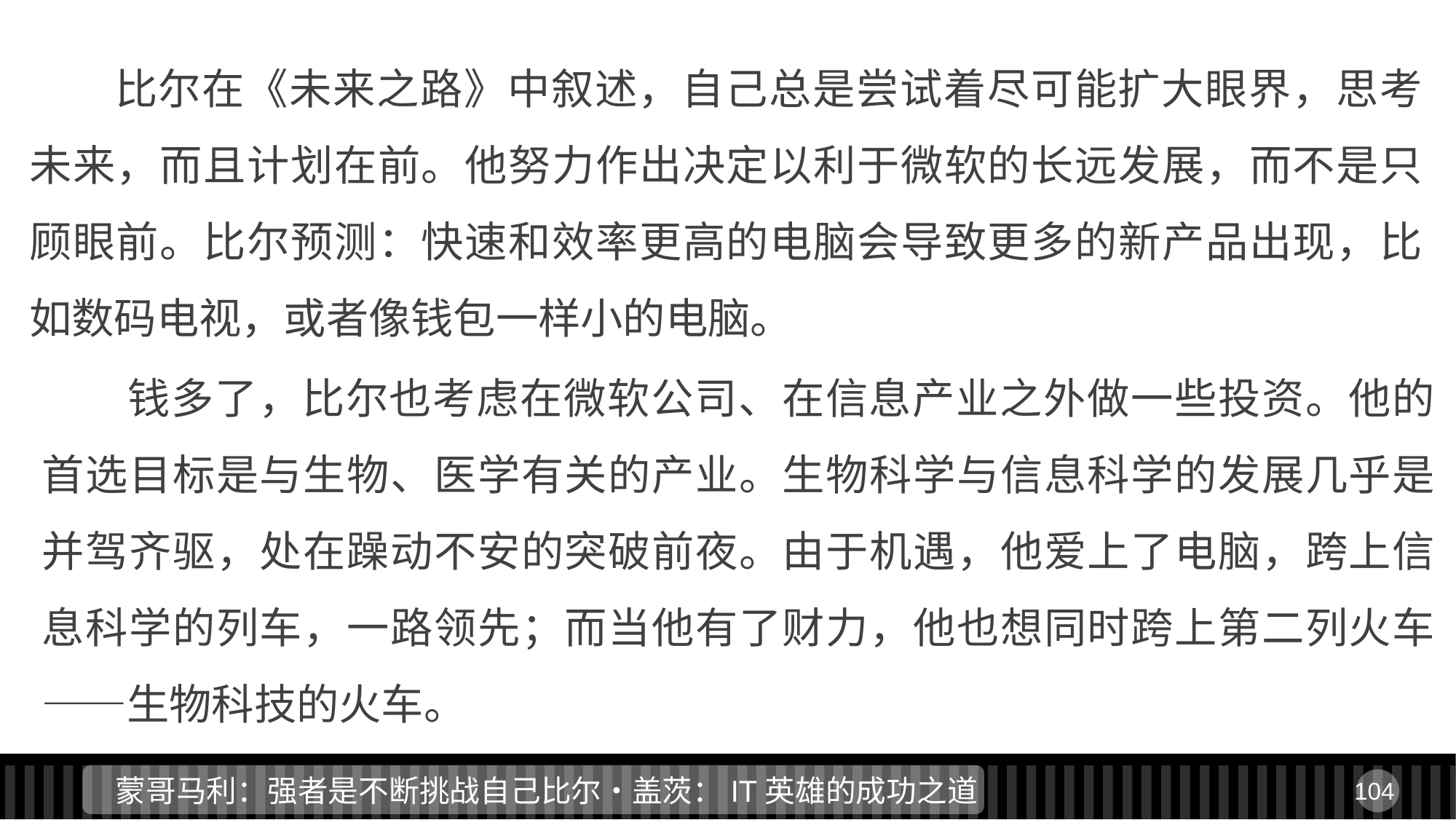

比尔在《未来之路》中叙述，自己总是尝试着尽可能扩大眼界，思考未来，而且计划在前。他努力作出决定以利于微软的长远发展，而不是只顾眼前。比尔预测：快速和效率更高的电脑会导致更多的新产品出现，比如数码电视，或者像钱包一样小的电脑。
钱多了，比尔也考虑在微软公司、在信息产业之外做一些投资。他的首选目标是与生物、医学有关的产业。生物科学与信息科学的发展几乎是并驾齐驱，处在躁动不安的突破前夜。由于机遇，他爱上了电脑，跨上信息科学的列车，一路领先；而当他有了财力，他也想同时跨上第二列火车——生物科技的火车。